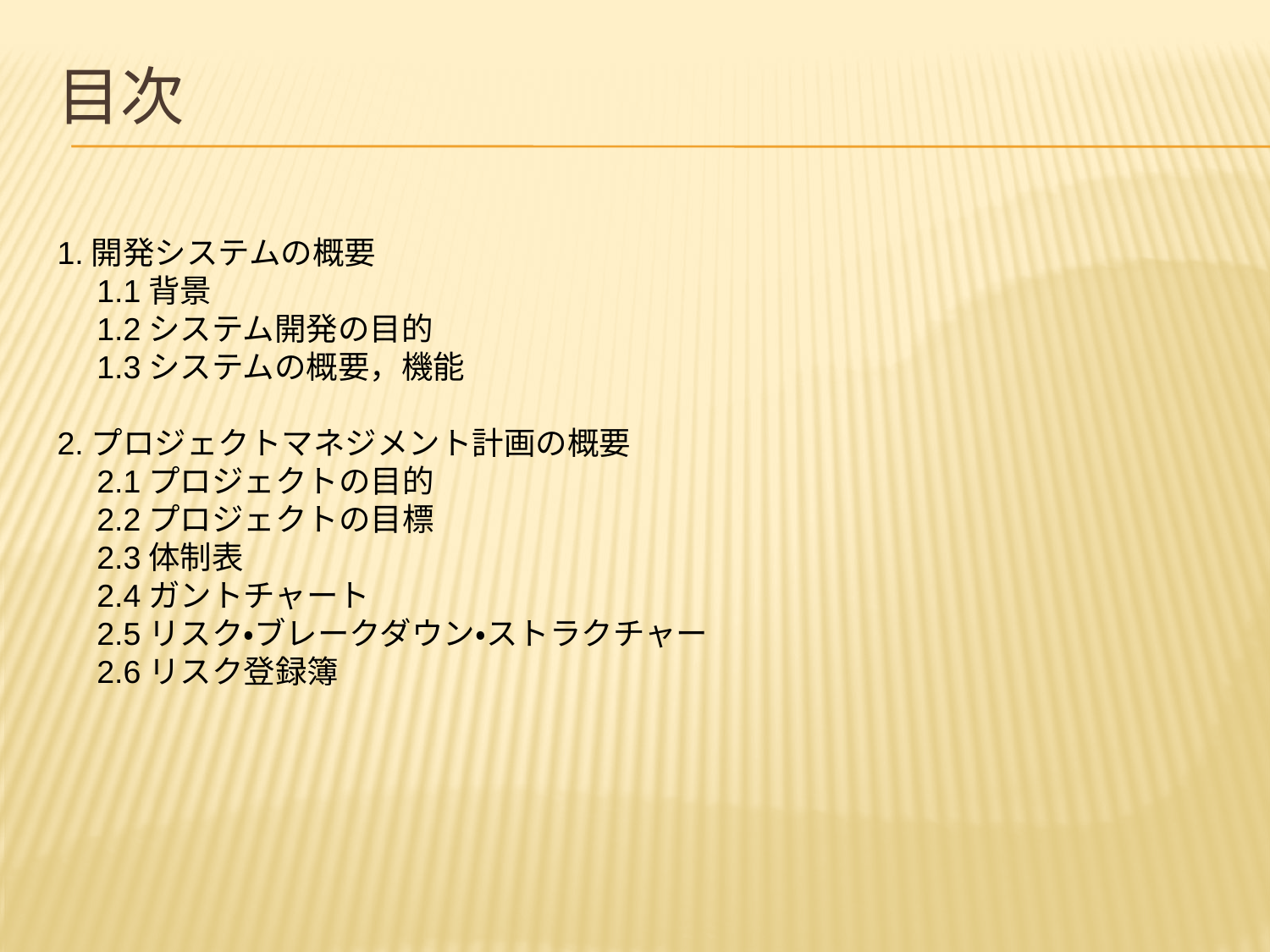

# 目次
1.開発システムの概要
　1.1背景
　1.2システム開発の目的
　1.3システムの概要，機能

2.プロジェクトマネジメント計画の概要
　2.1プロジェクトの目的
　2.2プロジェクトの目標
　2.3体制表
　2.4ガントチャート
　2.5リスク・ブレークダウン・ストラクチャー
　2.6リスク登録簿